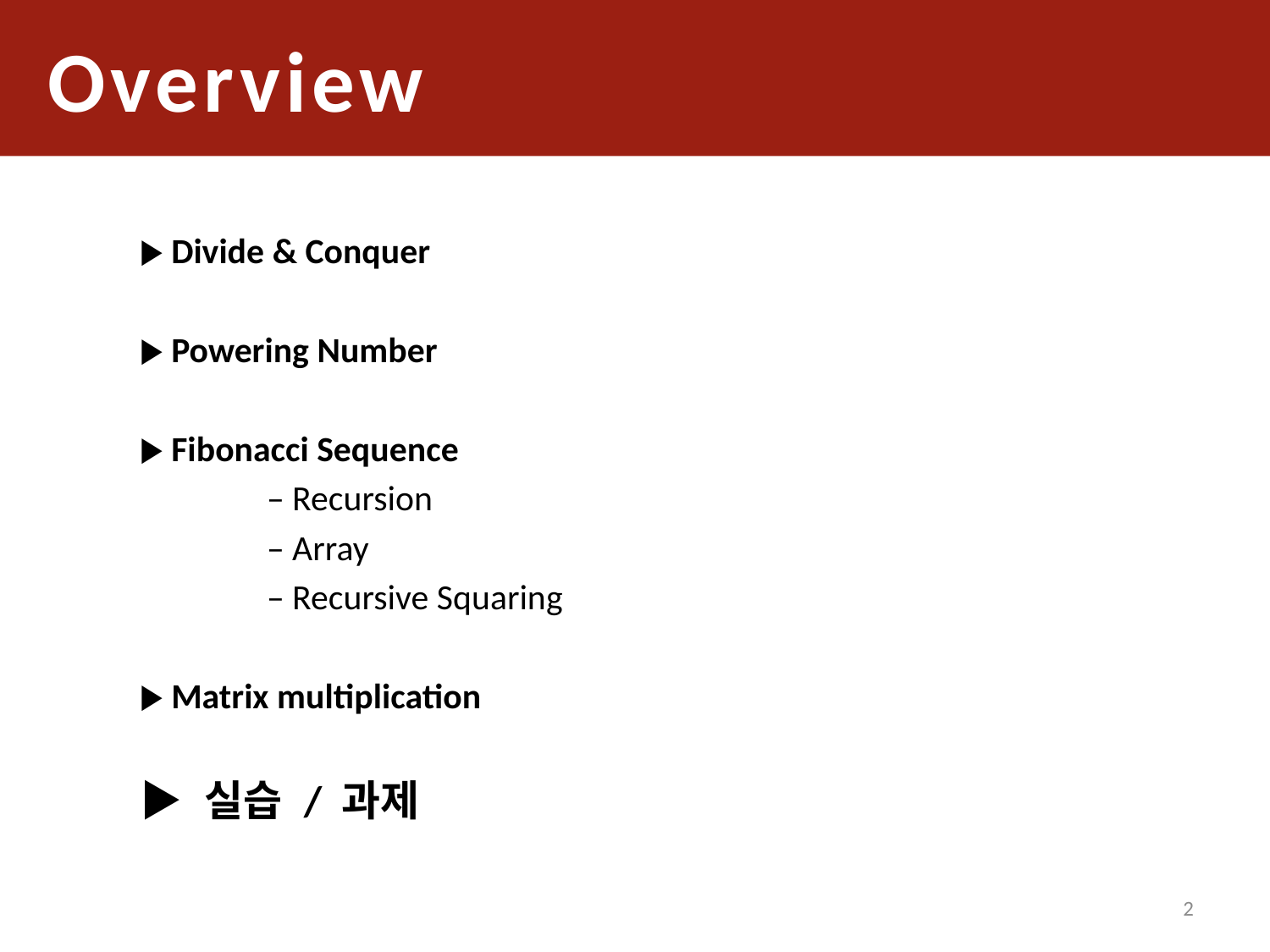

Overview
▶ Divide & Conquer

▶ Powering Number

▶ Fibonacci Sequence
	– Recursion
	– Array
	– Recursive Squaring

▶ Matrix multiplication

▶ 실습 / 과제

2